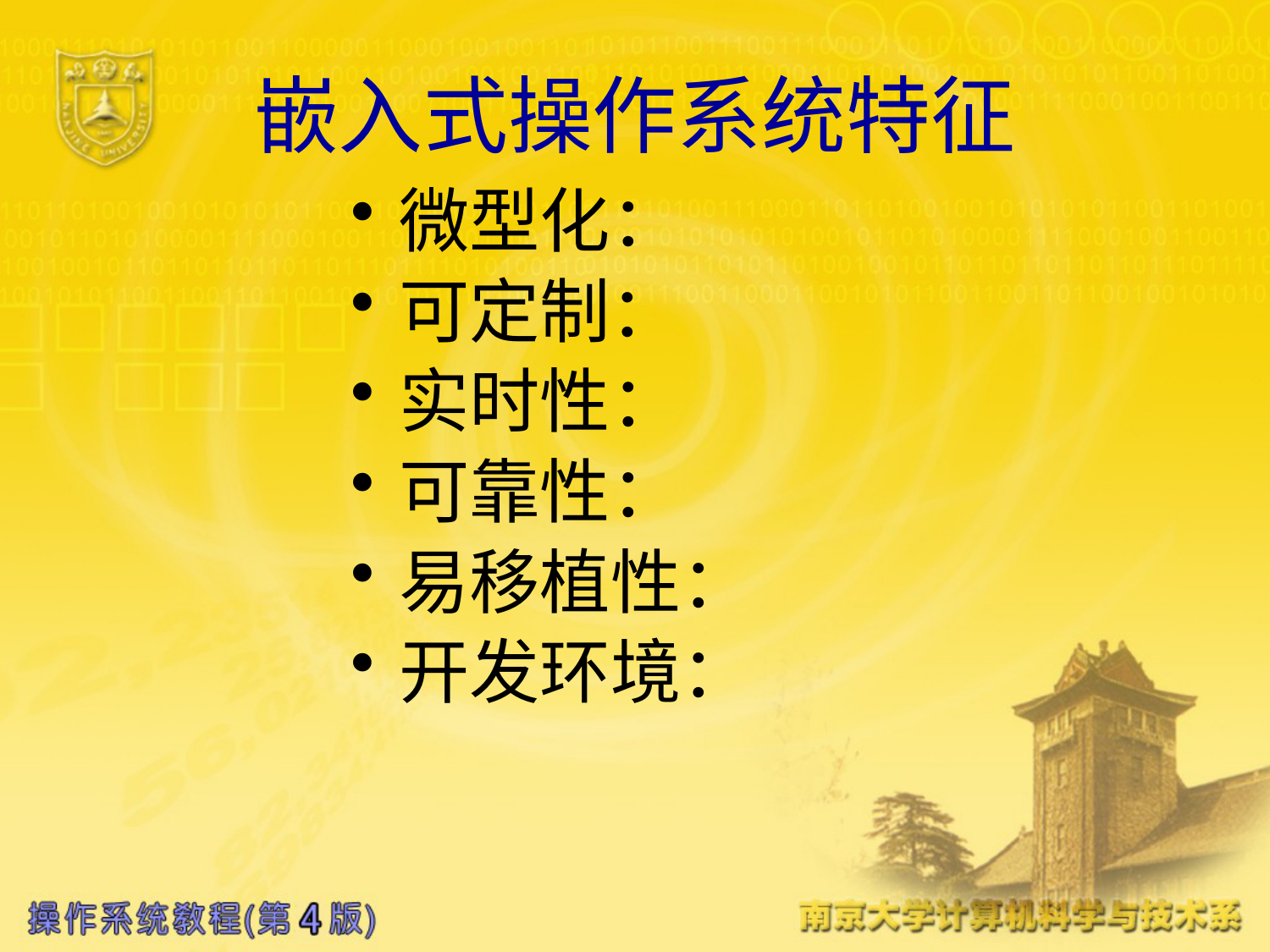

# 嵌入式操作系统特征
微型化：
可定制：
实时性：
可靠性：
易移植性：
开发环境：